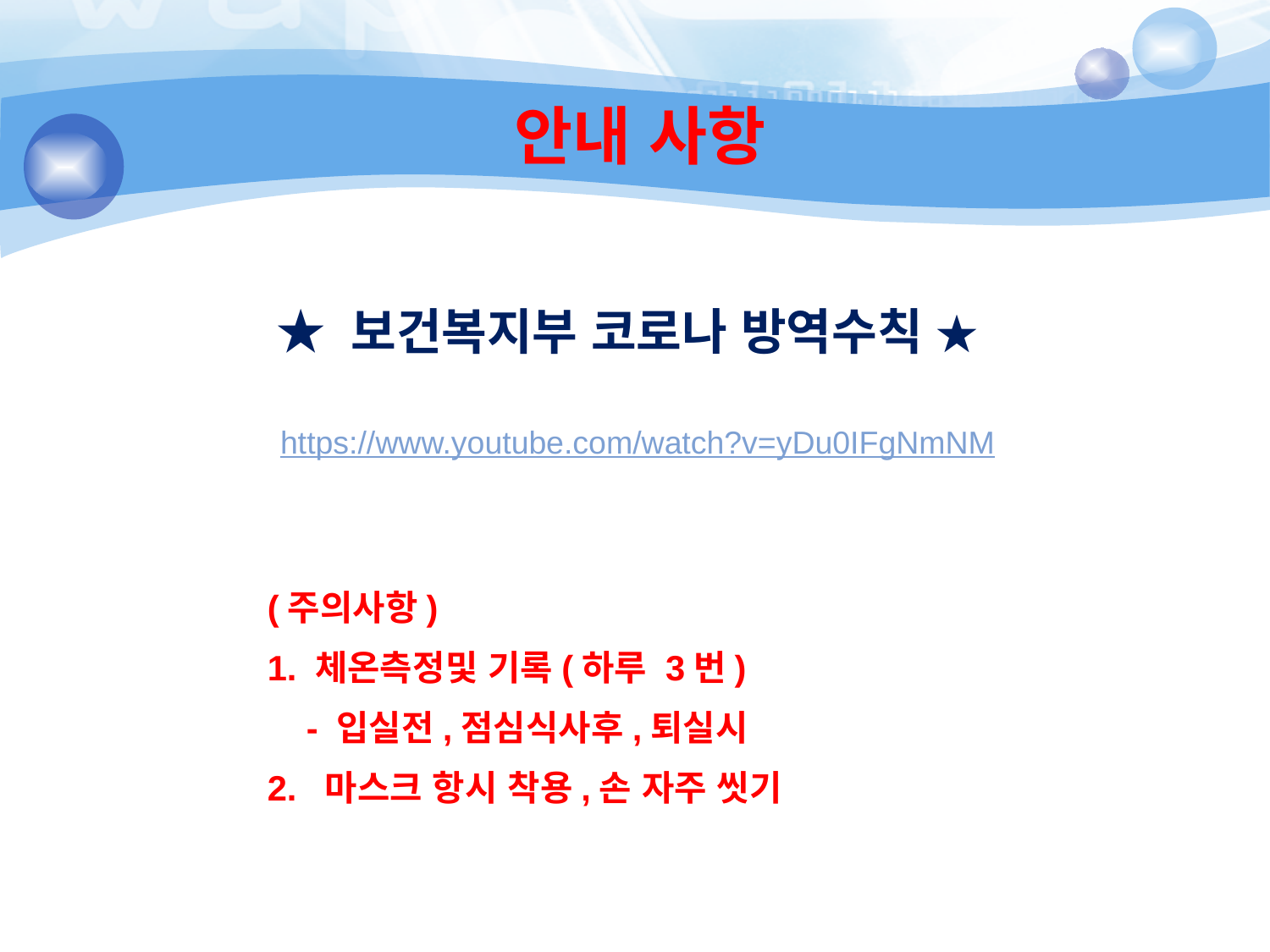

# 안내 사항
★ 보건복지부 코로나 방역수칙 ★
https://www.youtube.com/watch?v=yDu0IFgNmNM
(주의사항)
1. 체온측정및 기록(하루 3번)
    - 입실전,점심식사후,퇴실시
2.  마스크 항시 착용,손 자주 씻기